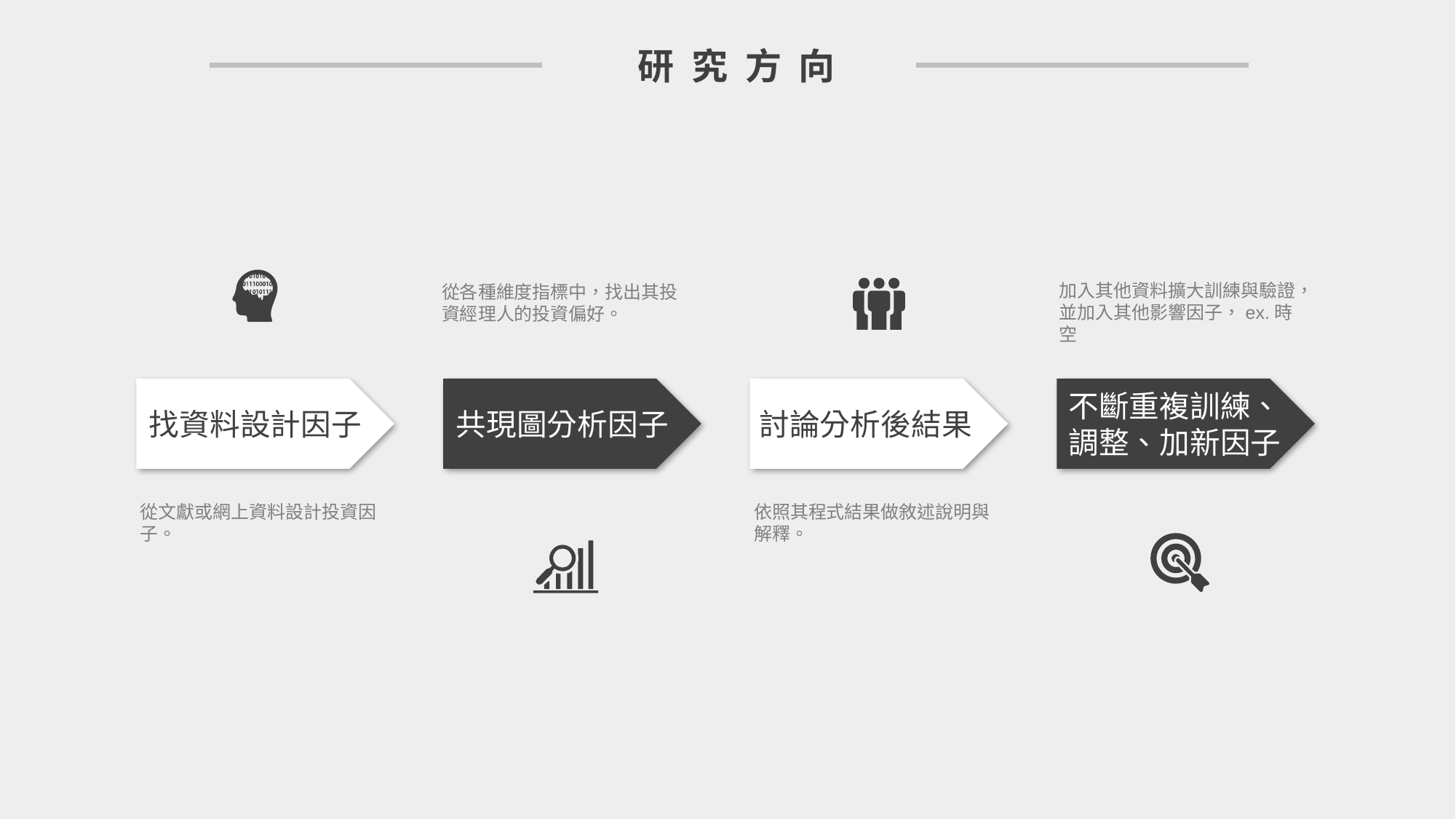

研 究 方 向

加入其他資料擴大訓練與驗證，並加入其他影響因子，ex.時空
從各種維度指標中，找出其投資經理人的投資偏好。

不斷重複訓練、調整、加新因子
找資料設計因子
共現圖分析因子
討論分析後結果
從文獻或網上資料設計投資因子。
依照其程式結果做敘述說明與解釋。